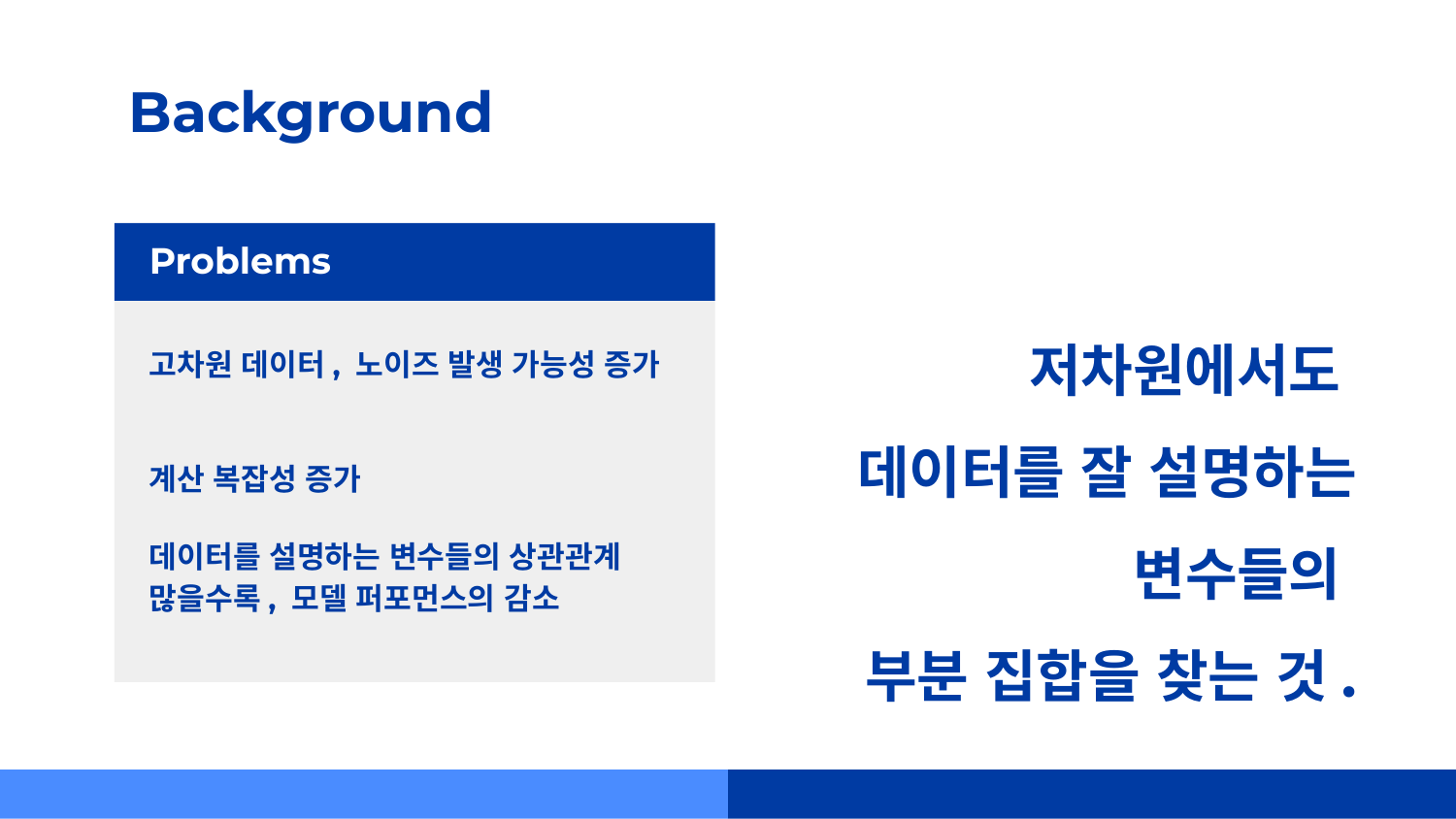

# Background

Problems
저차원에서도
데이터를 잘 설명하는 변수들의
부분 집합을 찾는 것.

고차원 데이터, 노이즈 발생 가능성 증가
계산 복잡성 증가
데이터를 설명하는 변수들의 상관관계 많을수록, 모델 퍼포먼스의 감소